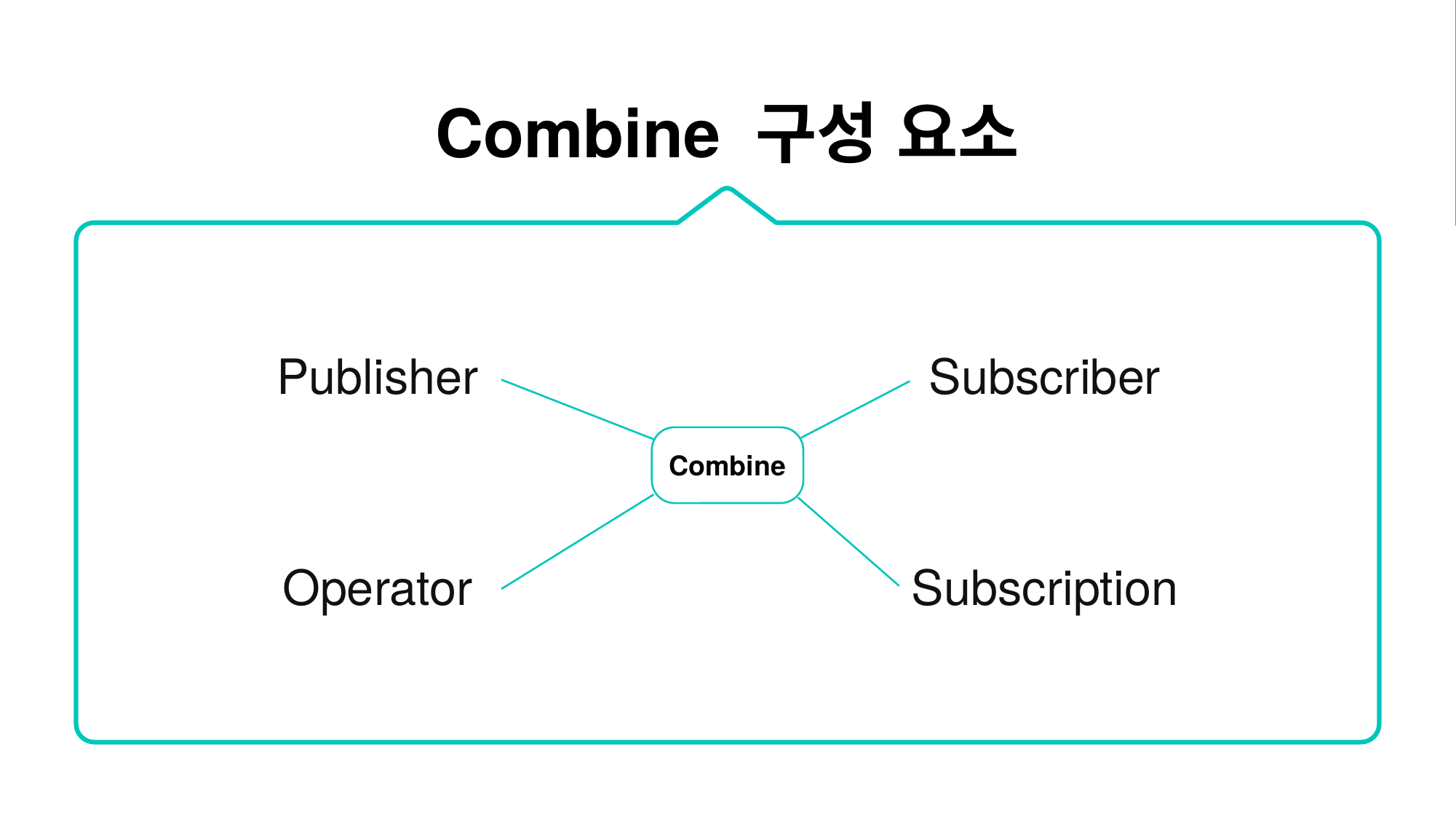

Combine 구성 요소

Publisher
Subscriber

Combine

Operator
Subscription